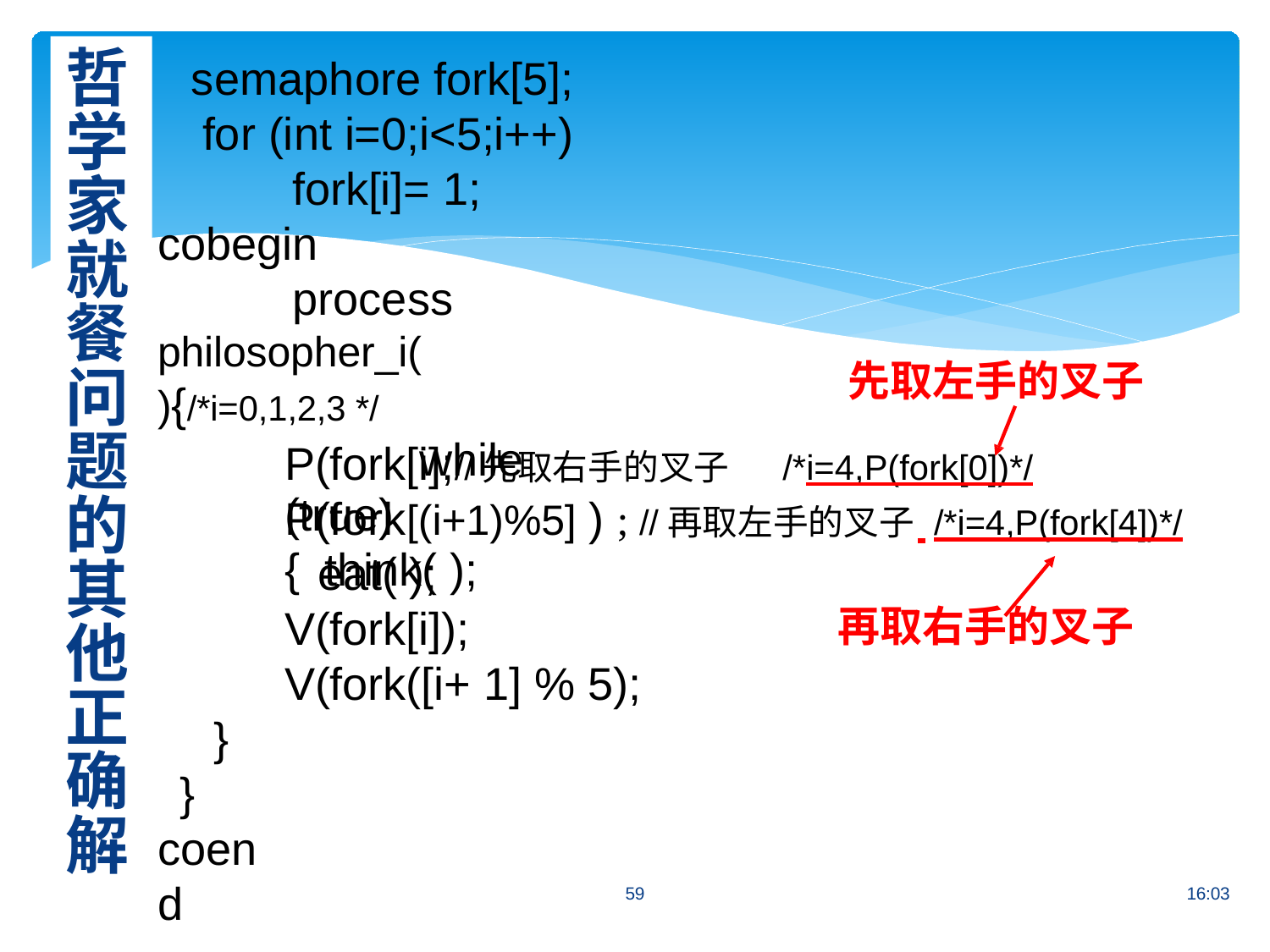

哲 学 家 就 餐 问 题 的 其 他 正 确 解
# semaphore fork[5];  for (int i=0;i<5;i++)
fork[i]= 1;  cobegin
process philosopher_i( ){/*i=0,1,2,3 */
while(true) {  think( );

先取左手的叉子

P(fork[i];//先取右手的叉子
/*i=4,P(fork[0])*/
P(fork[(i+1)%5] ) ; //再取左手的叉子 /*i=4,P(fork[4])*/
eat( );

再取右手的叉子
V(fork[i]);
V(fork([i+ 1] % 5);
}
}
coend
59
16:03